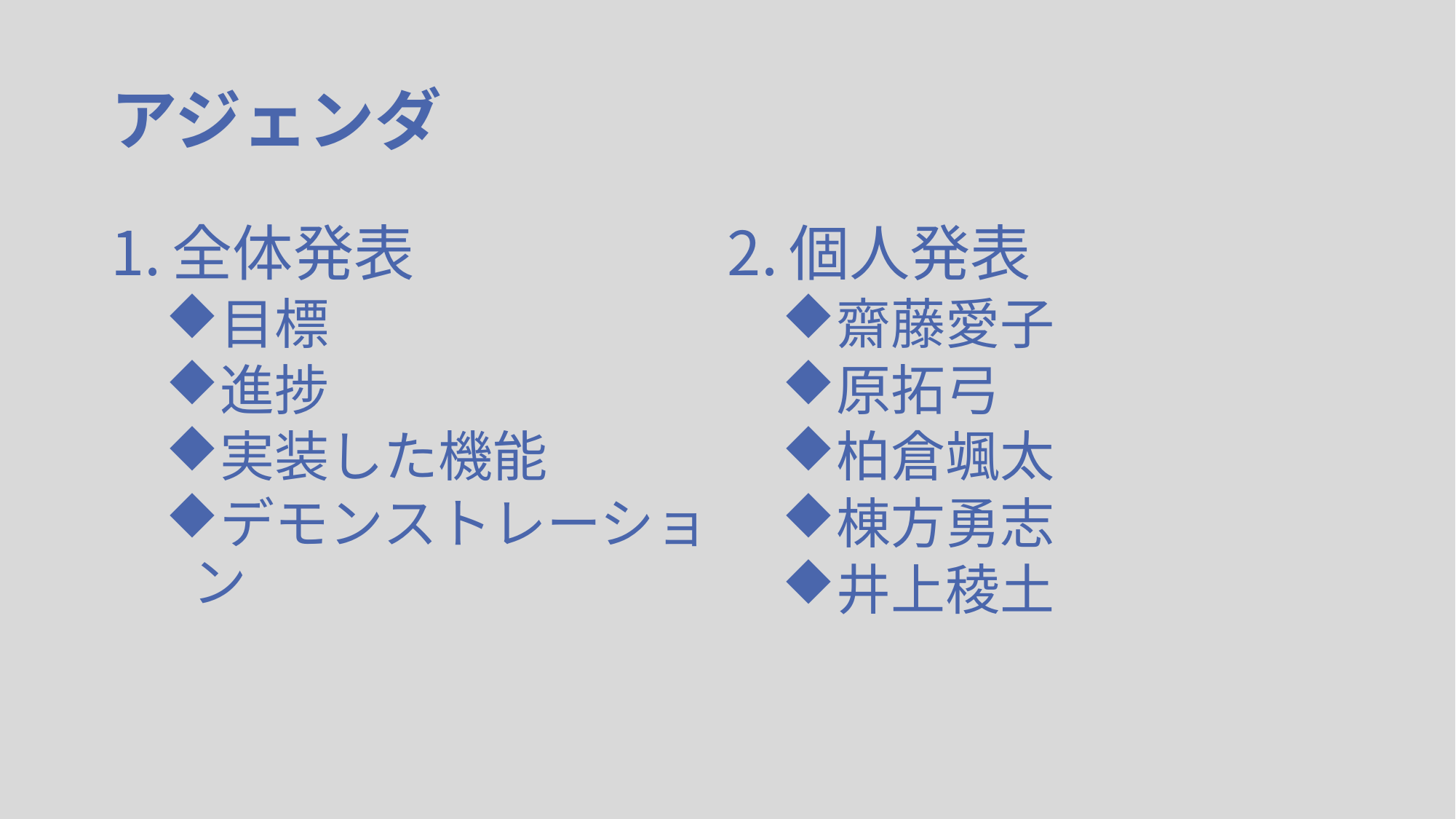

# アジェンダ
全体発表
目標
進捗
実装した機能
デモンストレーション
個人発表
齋藤愛子
原拓弓
柏倉颯太
棟方勇志
井上稜土